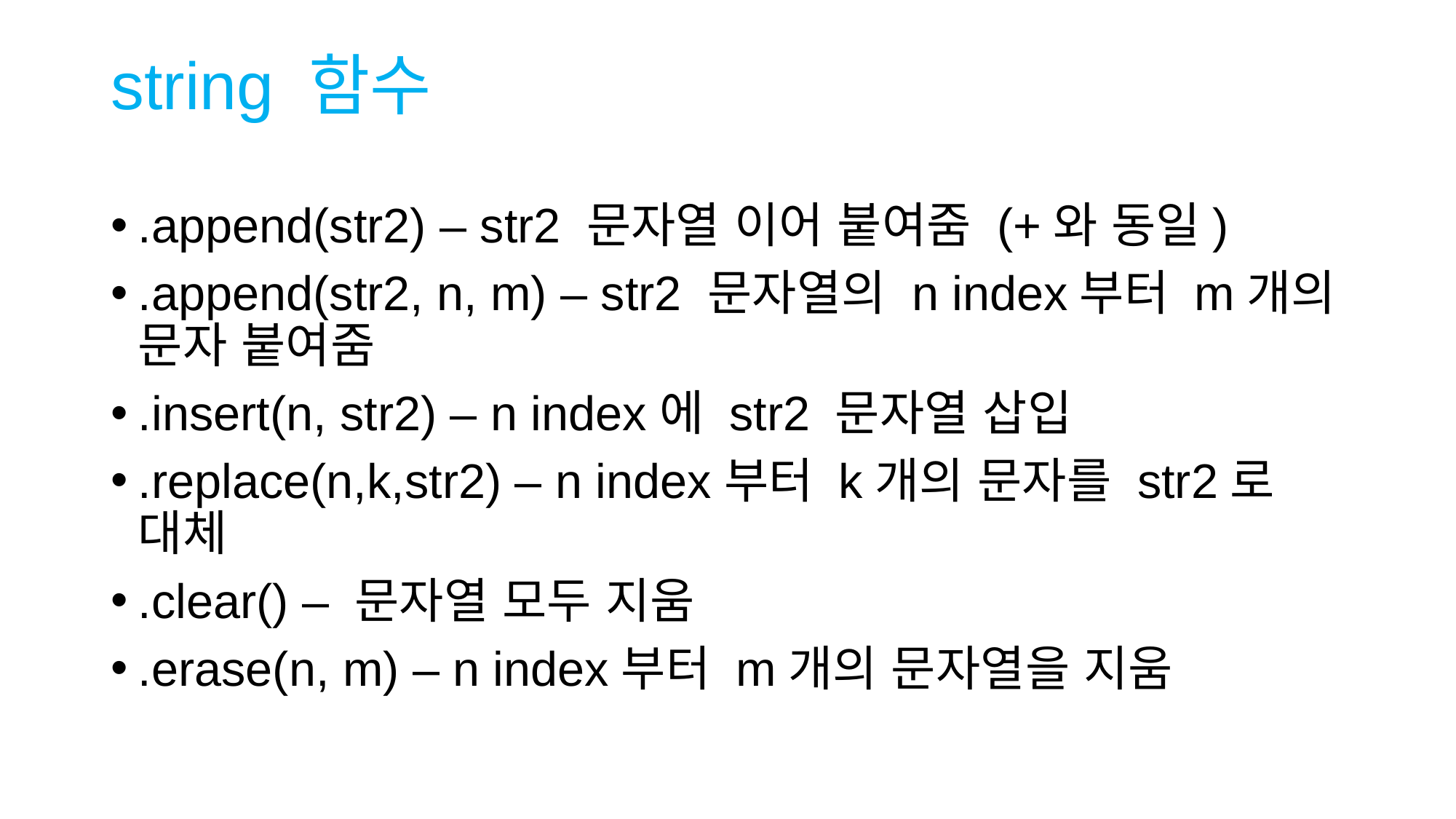

# string 함수
.append(str2) – str2 문자열 이어 붙여줌 (+와 동일)
.append(str2, n, m) – str2 문자열의 n index부터 m개의 문자 붙여줌
.insert(n, str2) – n index에 str2 문자열 삽입
.replace(n,k,str2) – n index부터 k개의 문자를 str2로 대체
.clear() – 문자열 모두 지움
.erase(n, m) – n index부터 m개의 문자열을 지움